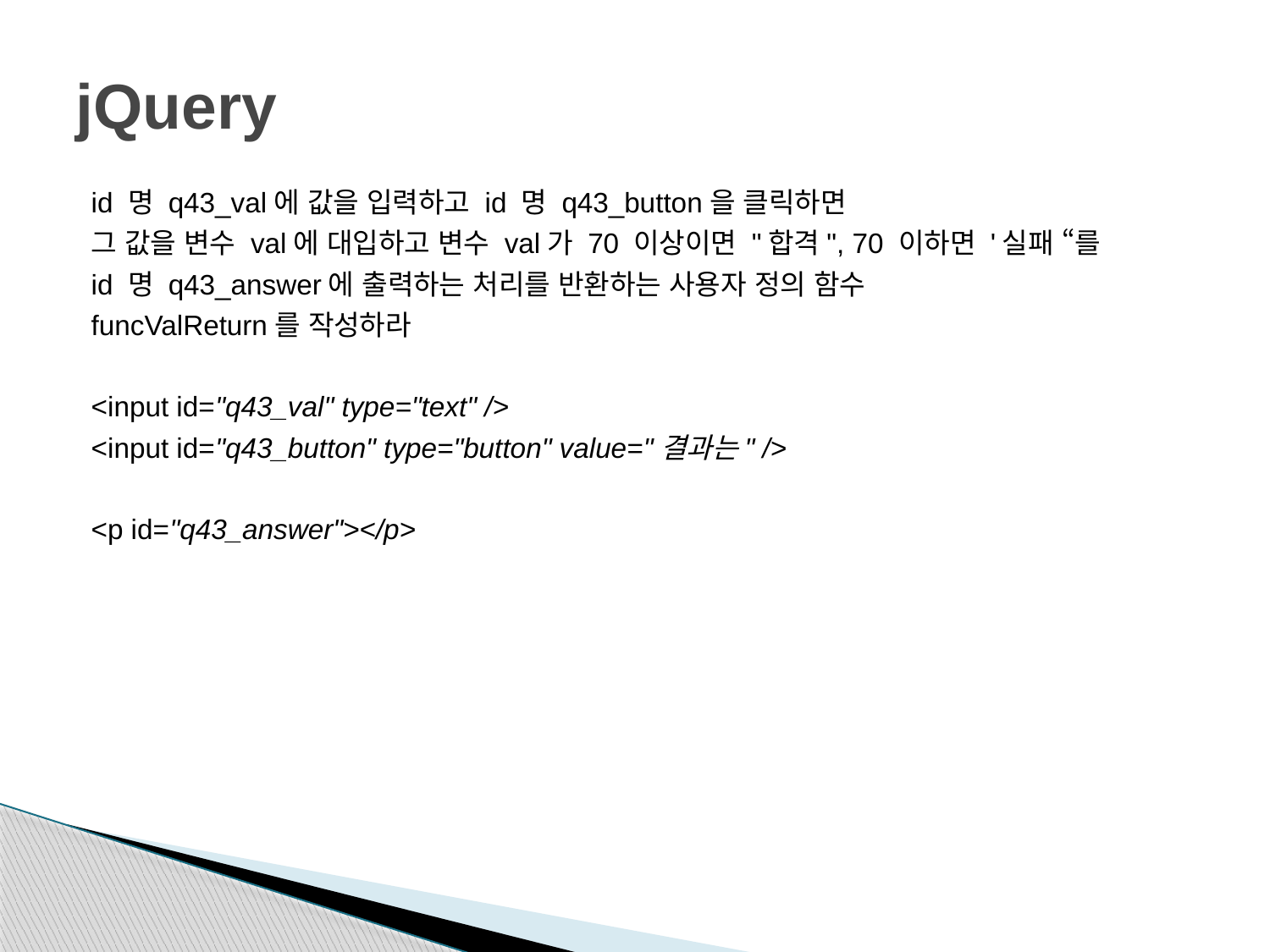

# jQuery
id 명 q43_val에 값을 입력하고 id 명 q43_button을 클릭하면
그 값을 변수 val에 대입하고 변수 val가 70 이상이면 "합격", 70 이하면 '실패 “를
id 명 q43_answer에 출력하는 처리를 반환하는 사용자 정의 함수
funcValReturn를 작성하라

<input id="q43_val" type="text" />
<input id="q43_button" type="button" value="결과는" />

<p id="q43_answer"></p>